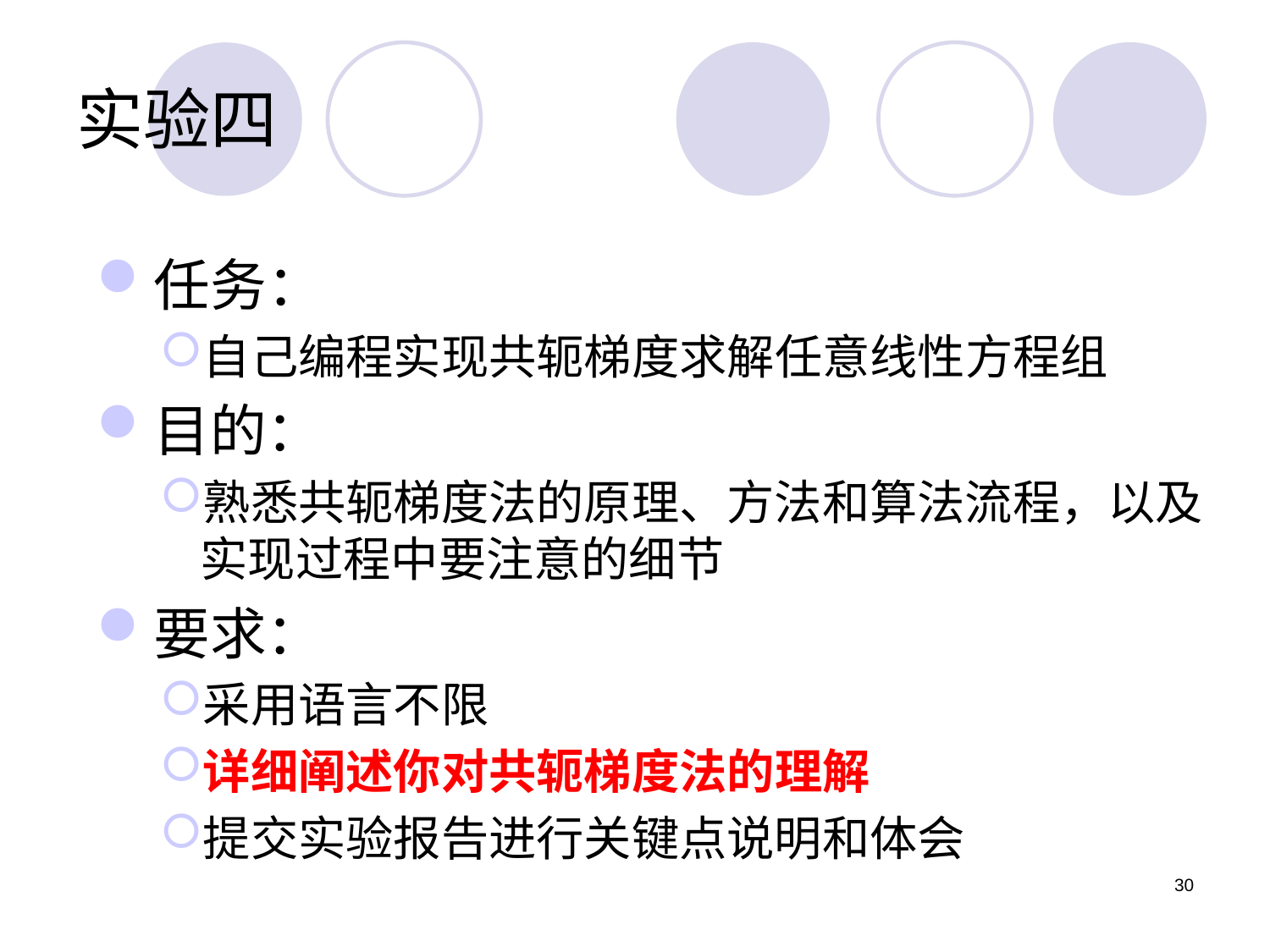

# 实验四
任务：
自己编程实现共轭梯度求解任意线性方程组
目的：
熟悉共轭梯度法的原理、方法和算法流程，以及实现过程中要注意的细节
要求：
采用语言不限
详细阐述你对共轭梯度法的理解
提交实验报告进行关键点说明和体会
30